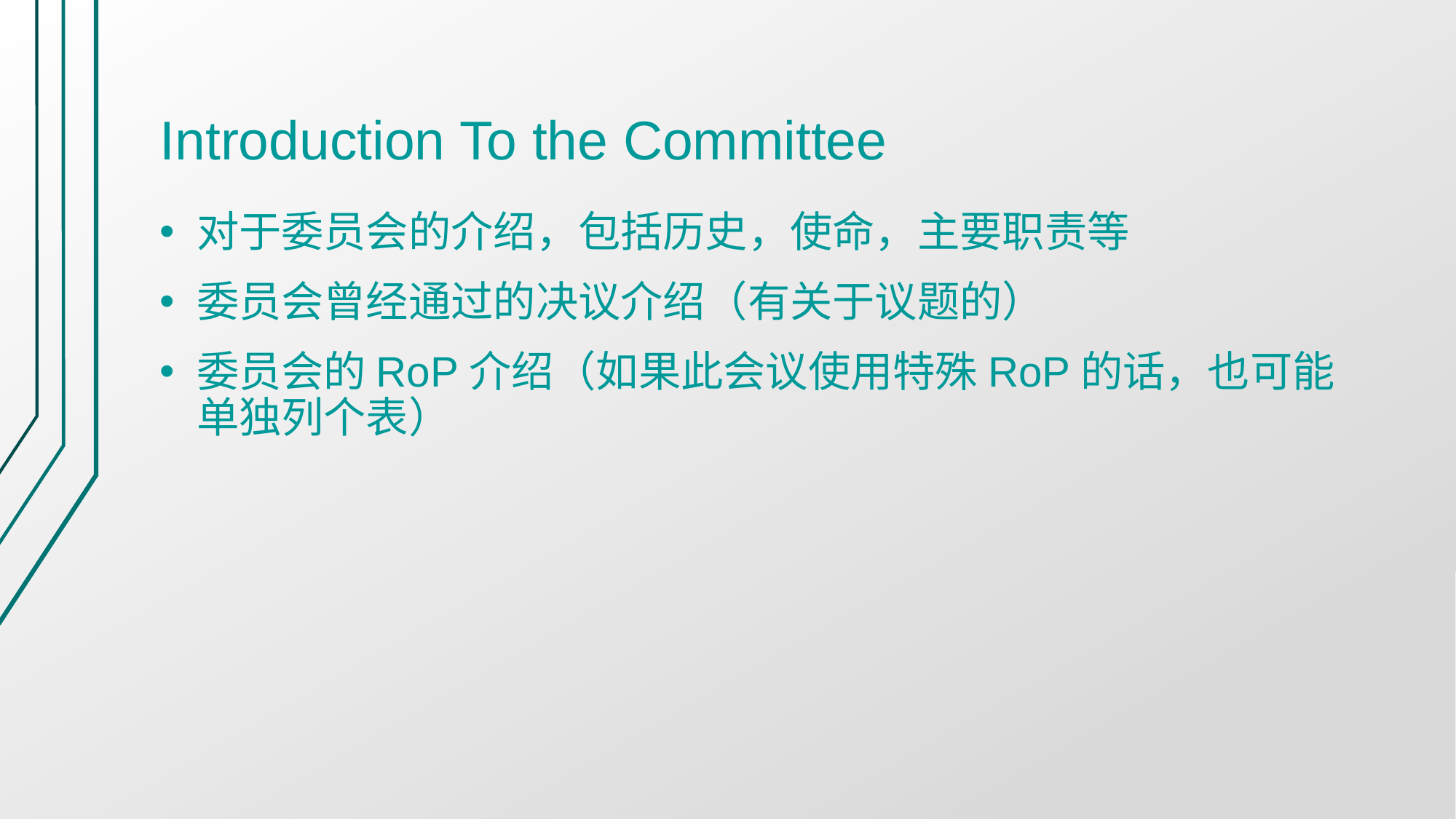

# Introduction To the Committee
对于委员会的介绍，包括历史，使命，主要职责等
委员会曾经通过的决议介绍（有关于议题的）
委员会的RoP介绍（如果此会议使用特殊RoP的话，也可能单独列个表）